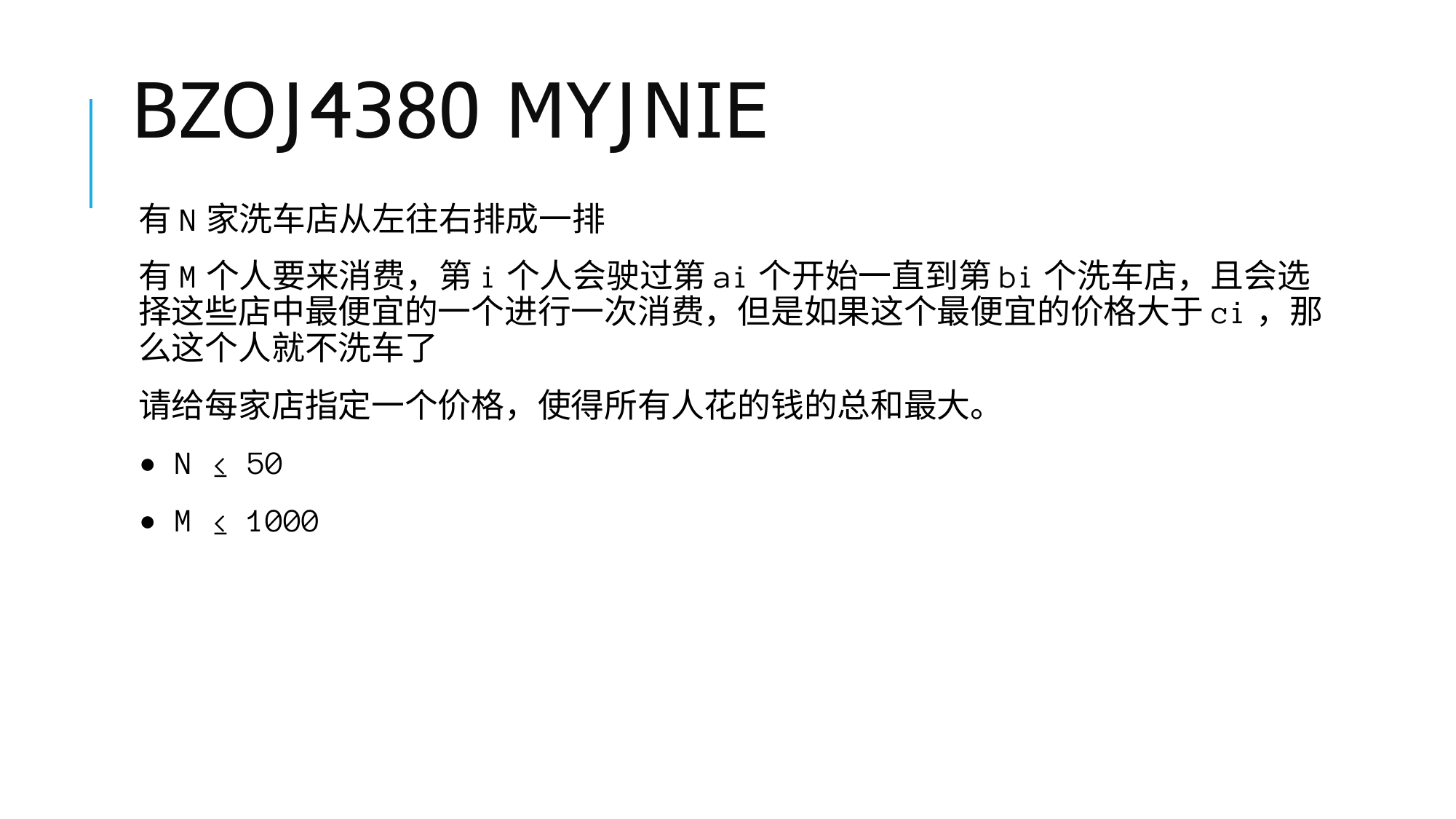

# bzoj4380 Myjnie
有N家洗车店从左往右排成一排
有M个人要来消费，第i个人会驶过第ai个开始一直到第bi个洗车店，且会选择这些店中最便宜的一个进行一次消费，但是如果这个最便宜的价格大于ci，那么这个人就不洗车了
请给每家店指定一个价格，使得所有人花的钱的总和最大。
• N ≤ 50
• M ≤ 1000